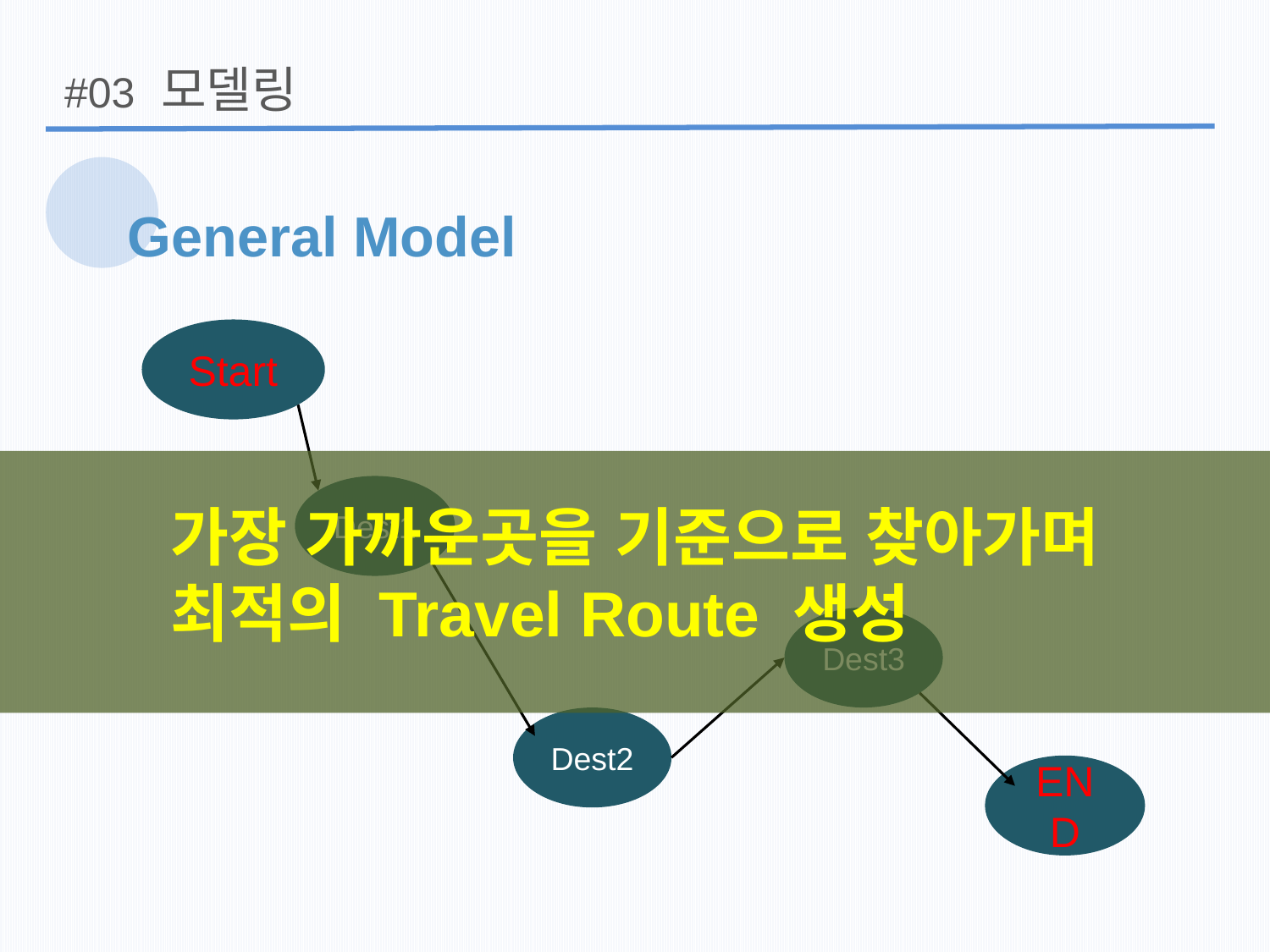

모델링
#03

General Model
Start

가장 가까운곳을 기준으로 찾아가며
최적의 Travel Route 생성
Dest1
Dest3
Dest2
END